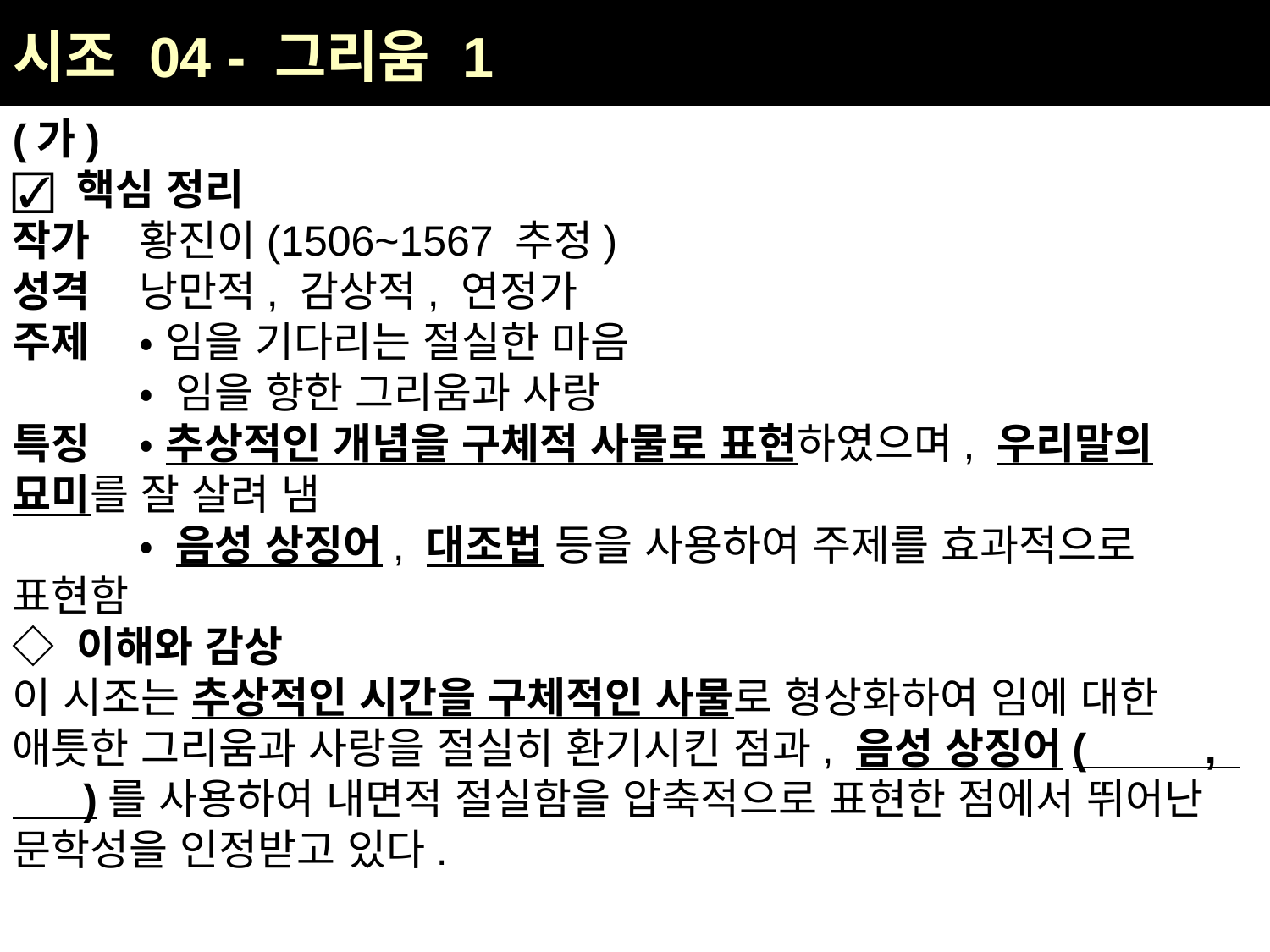

| 시조 04 - 그리움 1 |
| --- |
(가)
☑ 핵심 정리
작가	황진이(1506~1567 추정)
성격	낭만적, 감상적, 연정가
주제	• 임을 기다리는 절실한 마음
	• 임을 향한 그리움과 사랑
특징	• 추상적인 개념을 구체적 사물로 표현하였으며, 우리말의 묘미를 잘 살려 냄
	• 음성 상징어, 대조법 등을 사용하여 주제를 효과적으로 표현함
◇ 이해와 감상
이 시조는 추상적인 시간을 구체적인 사물로 형상화하여 임에 대한 애틋한 그리움과 사랑을 절실히 환기시킨 점과, 음성 상징어(          ,         )를 사용하여 내면적 절실함을 압축적으로 표현한 점에서 뛰어난 문학성을 인정받고 있다.